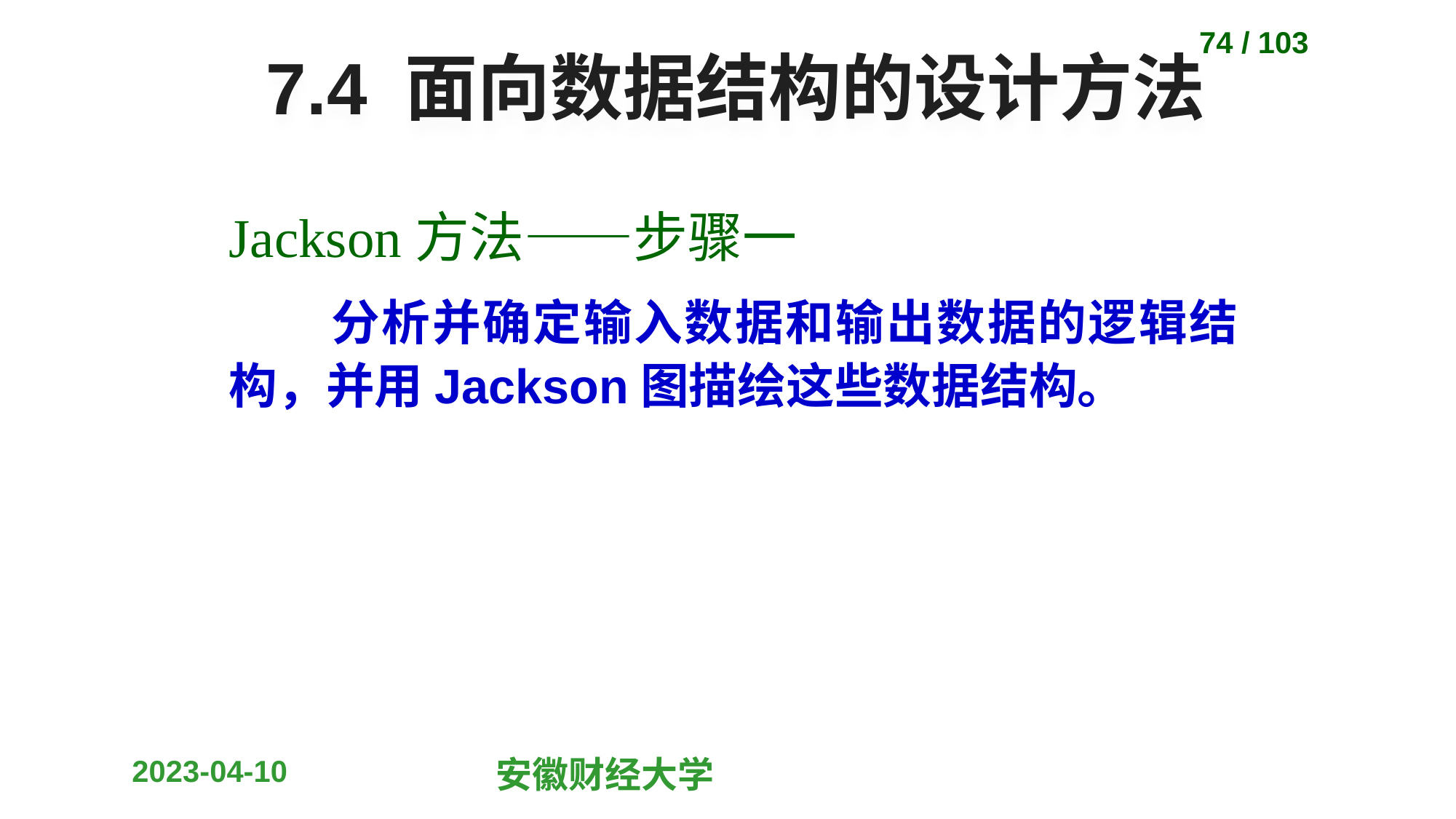

74 / 103
# 7.4 面向数据结构的设计方法
Jackson方法——步骤一
分析并确定输入数据和输出数据的逻辑结构，并用Jackson图描绘这些数据结构。
2023-04-10
安徽财经大学